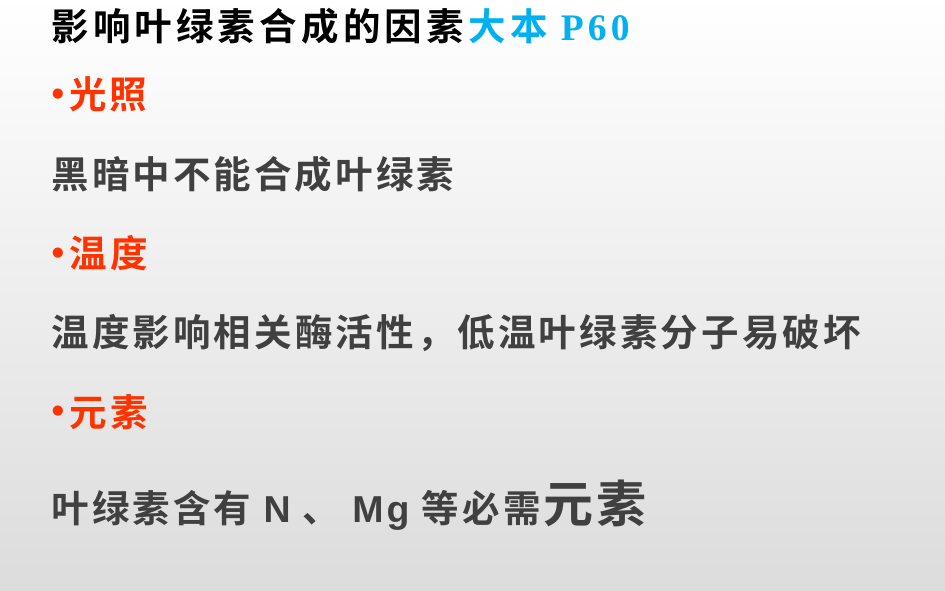

# 影响叶绿素合成的因素大本P60
光照
黑暗中不能合成叶绿素
温度
温度影响相关酶活性，低温叶绿素分子易破坏
元素
叶绿素含有N、Mg等必需元素